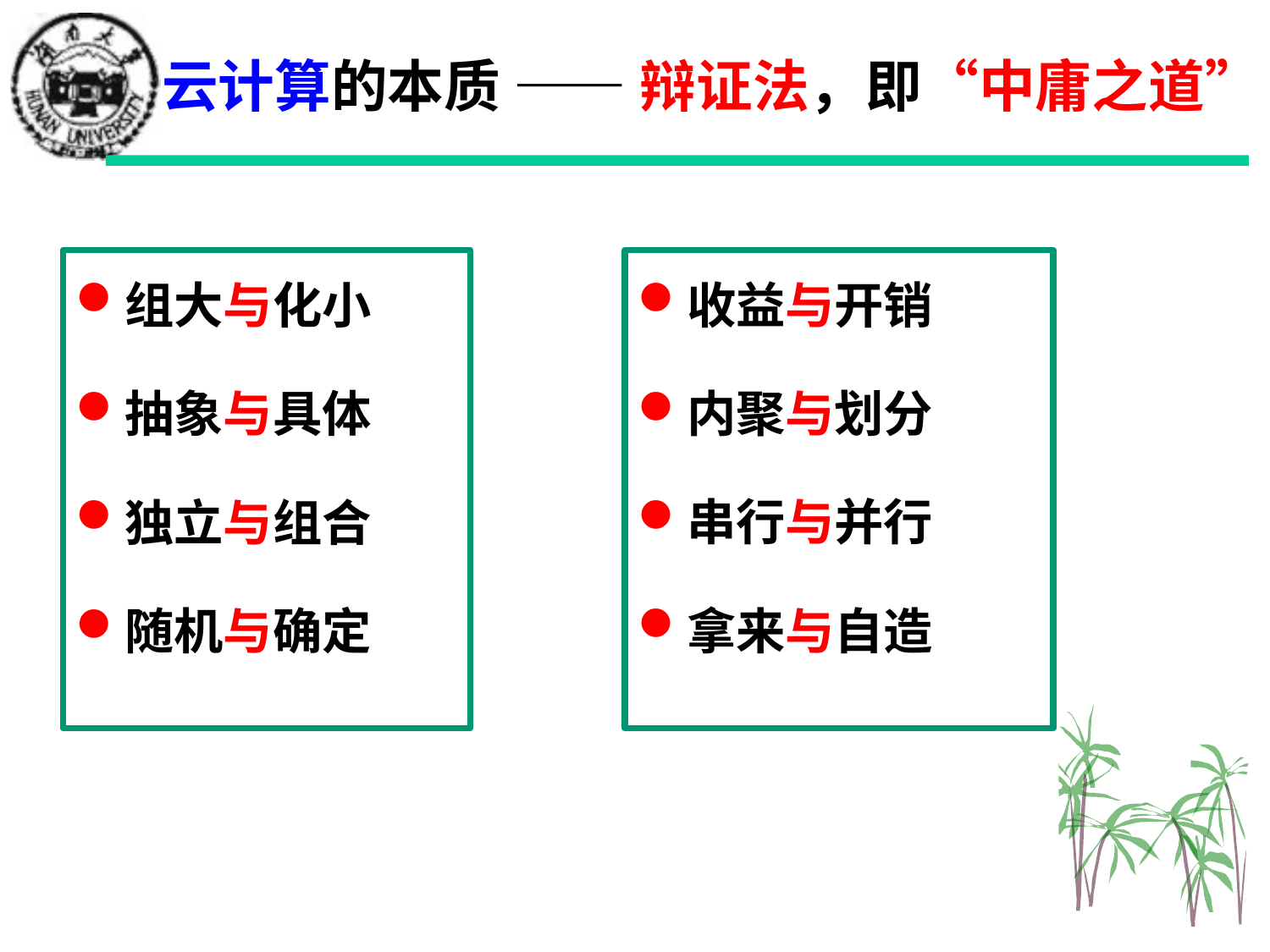

# 云计算的本质 —— 辩证法，即“中庸之道”
组大与化小
抽象与具体
独立与组合
随机与确定
收益与开销
内聚与划分
串行与并行
拿来与自造